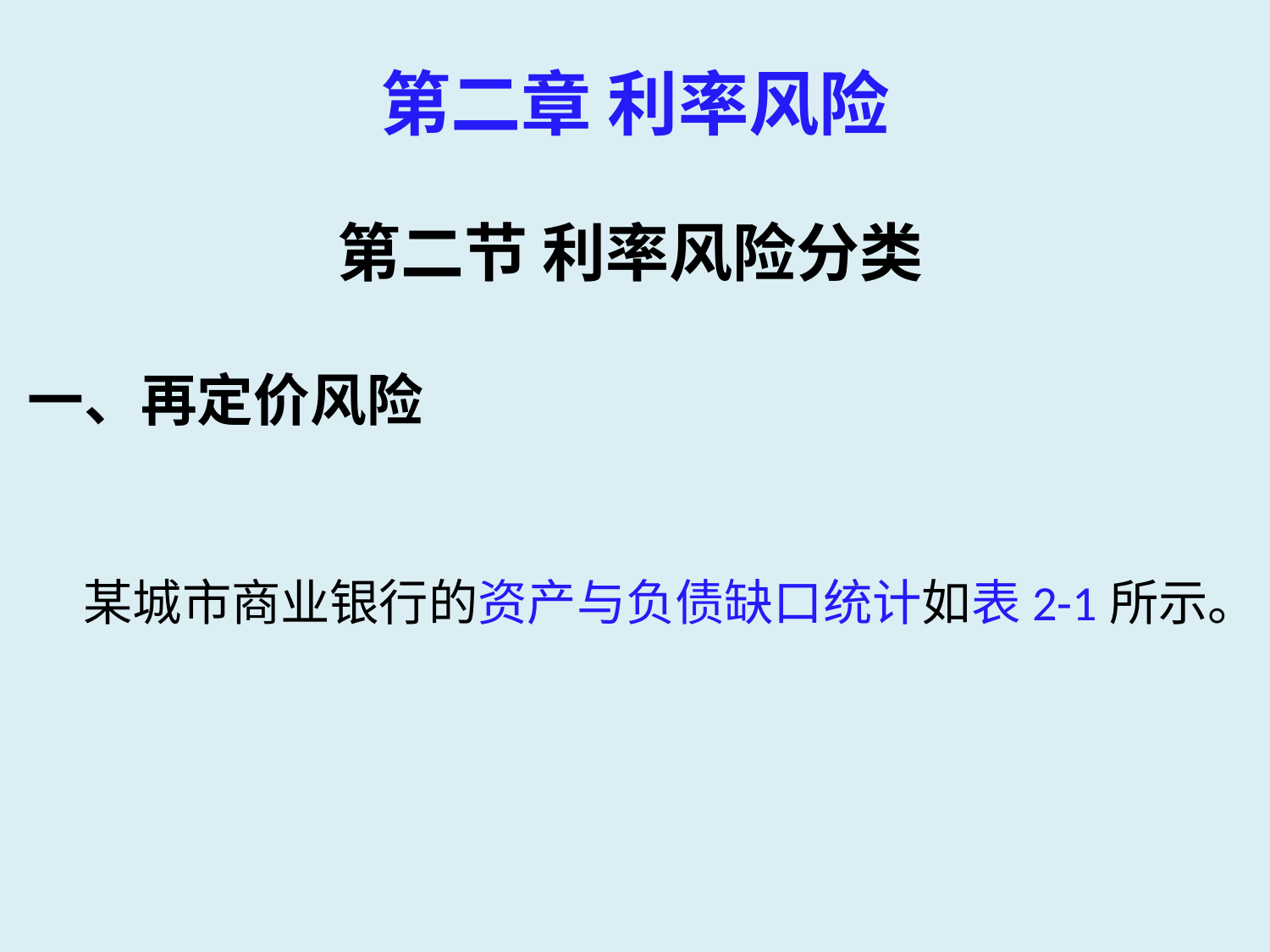

# 第二章 利率风险
第二节 利率风险分类

一、再定价风险

    某城市商业银行的资产与负债缺口统计如表2-1所示。